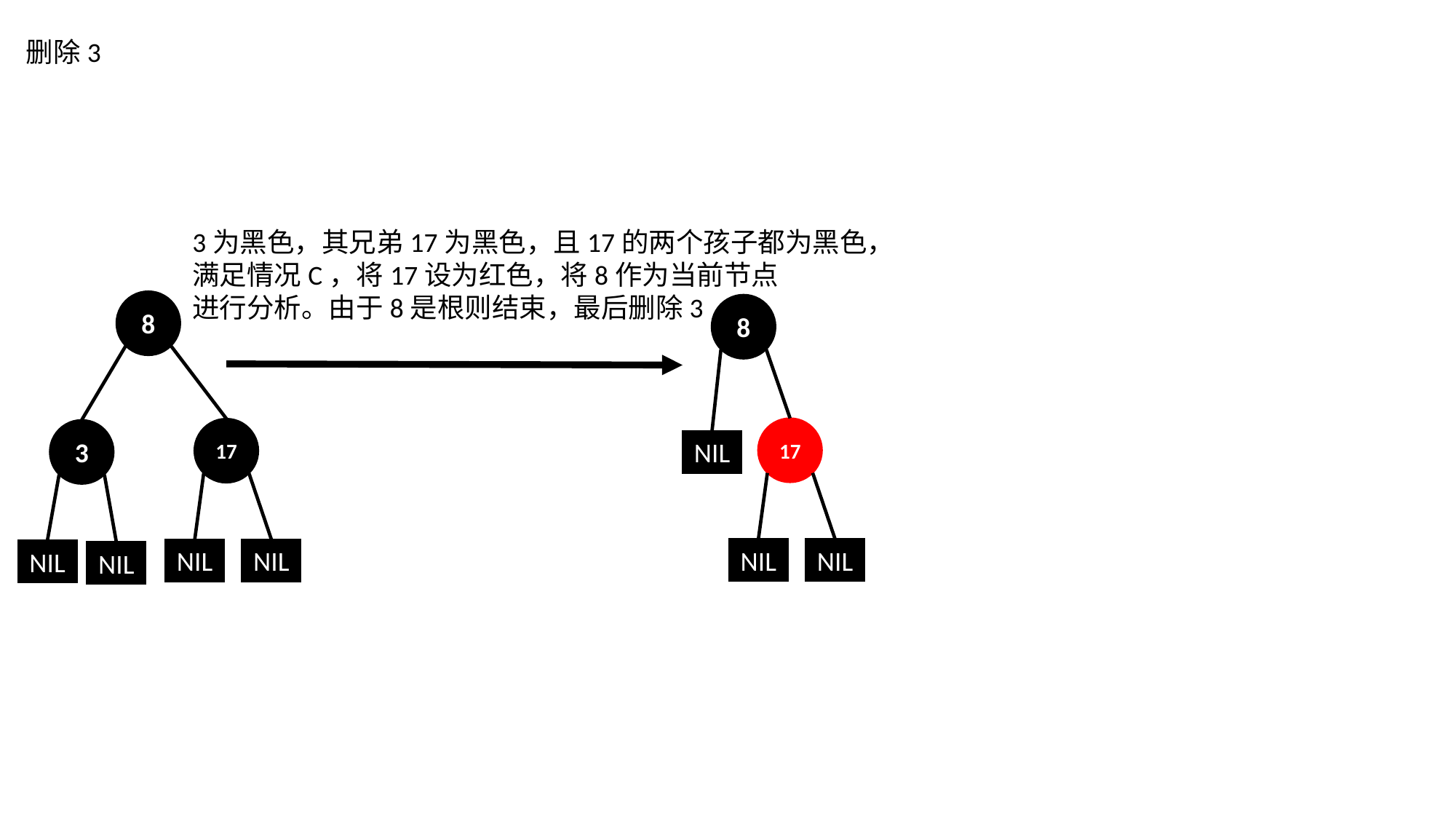

删除3
3为黑色，其兄弟17为黑色，且17的两个孩子都为黑色，
满足情况C，将17设为红色，将8作为当前节点
进行分析。由于8是根则结束，最后删除3
8
8
17
17
3
NIL
NIL
NIL
NIL
NIL
NIL
NIL